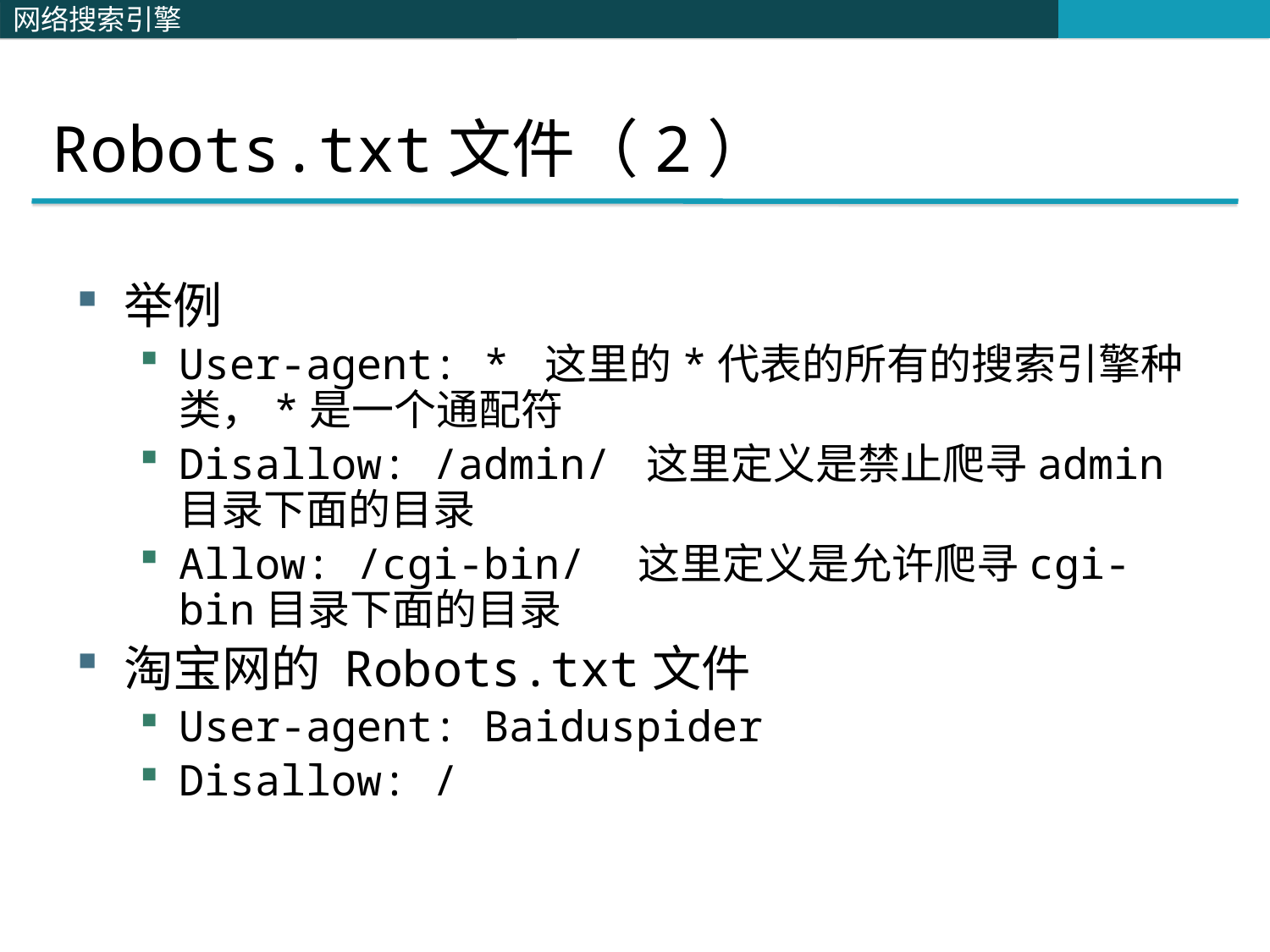

Robots.txt文件（2）
举例
User-agent: * 这里的*代表的所有的搜索引擎种类，*是一个通配符
Disallow: /admin/ 这里定义是禁止爬寻admin目录下面的目录
Allow: /cgi-bin/　这里定义是允许爬寻cgi-bin目录下面的目录
淘宝网的 Robots.txt文件
User-agent: Baiduspider
Disallow: /
18